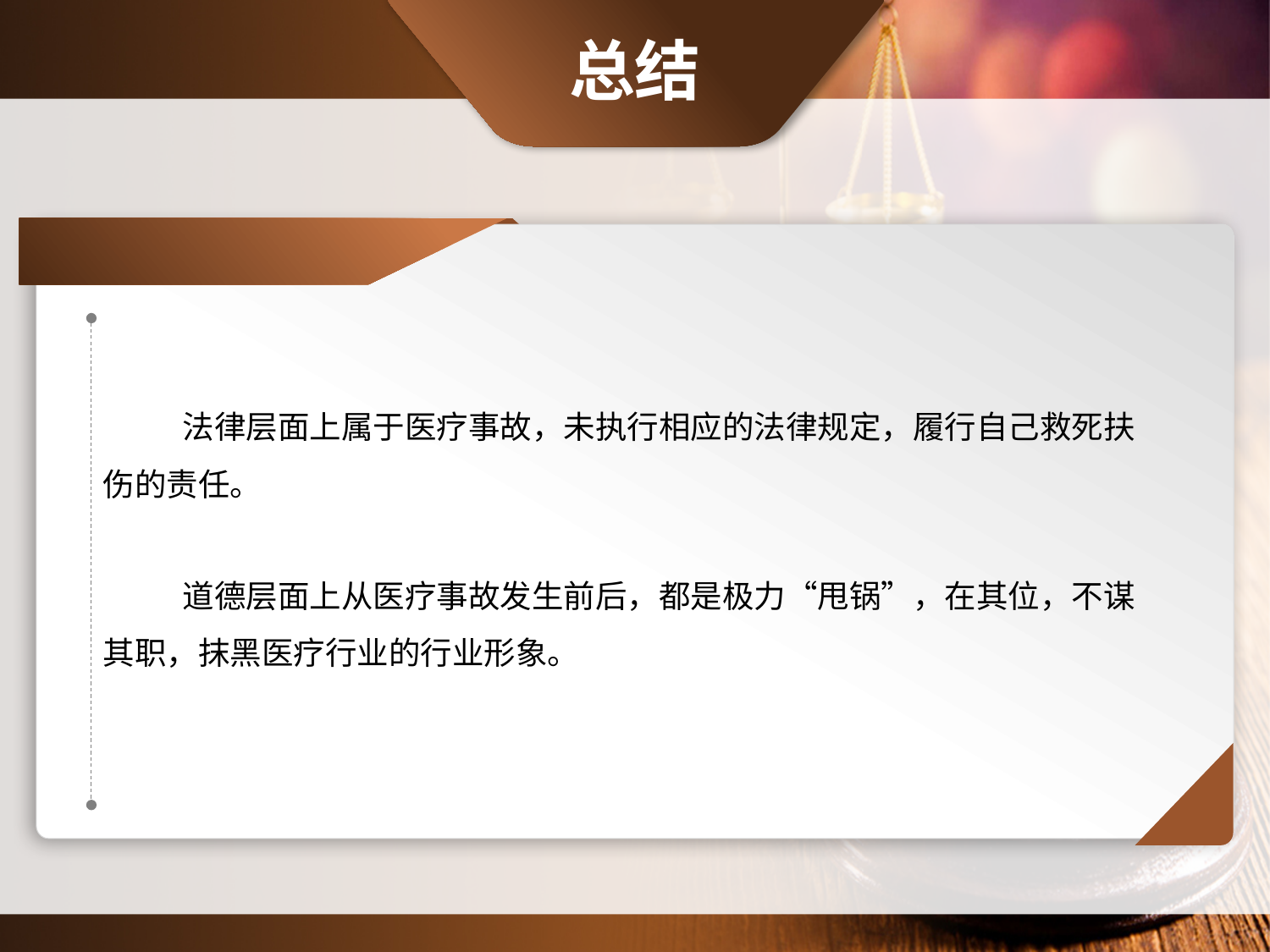

总结

          法律层面上属于医疗事故，未执行相应的法律规定，履行自己救死扶伤的责任。
          道德层面上从医疗事故发生前后，都是极力“甩锅”，在其位，不谋其职，抹黑医疗行业的行业形象。